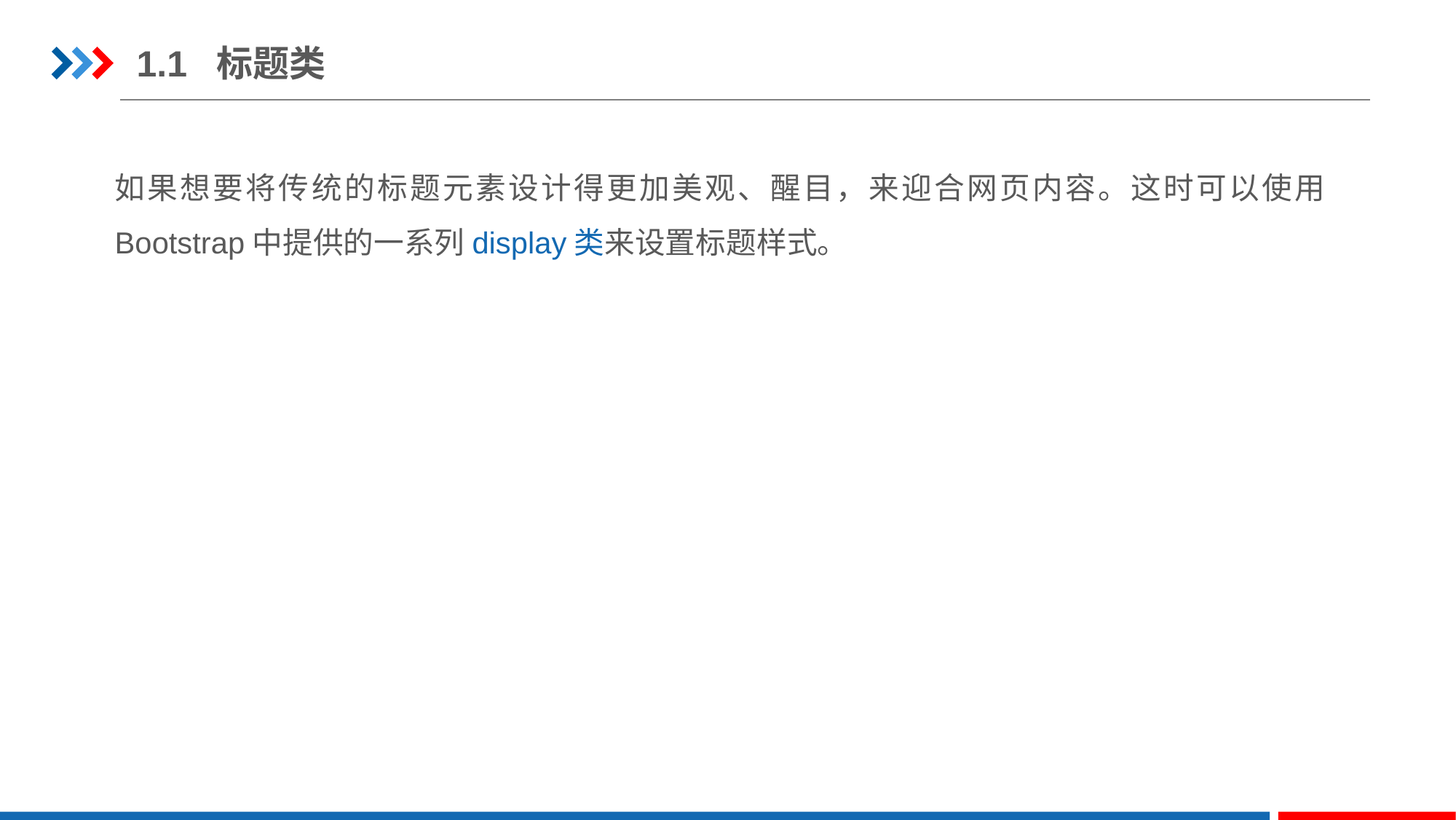

1.1  标题类
如果想要将传统的标题元素设计得更加美观、醒目，来迎合网页内容。这时可以使用Bootstrap中提供的一系列display类来设置标题样式。